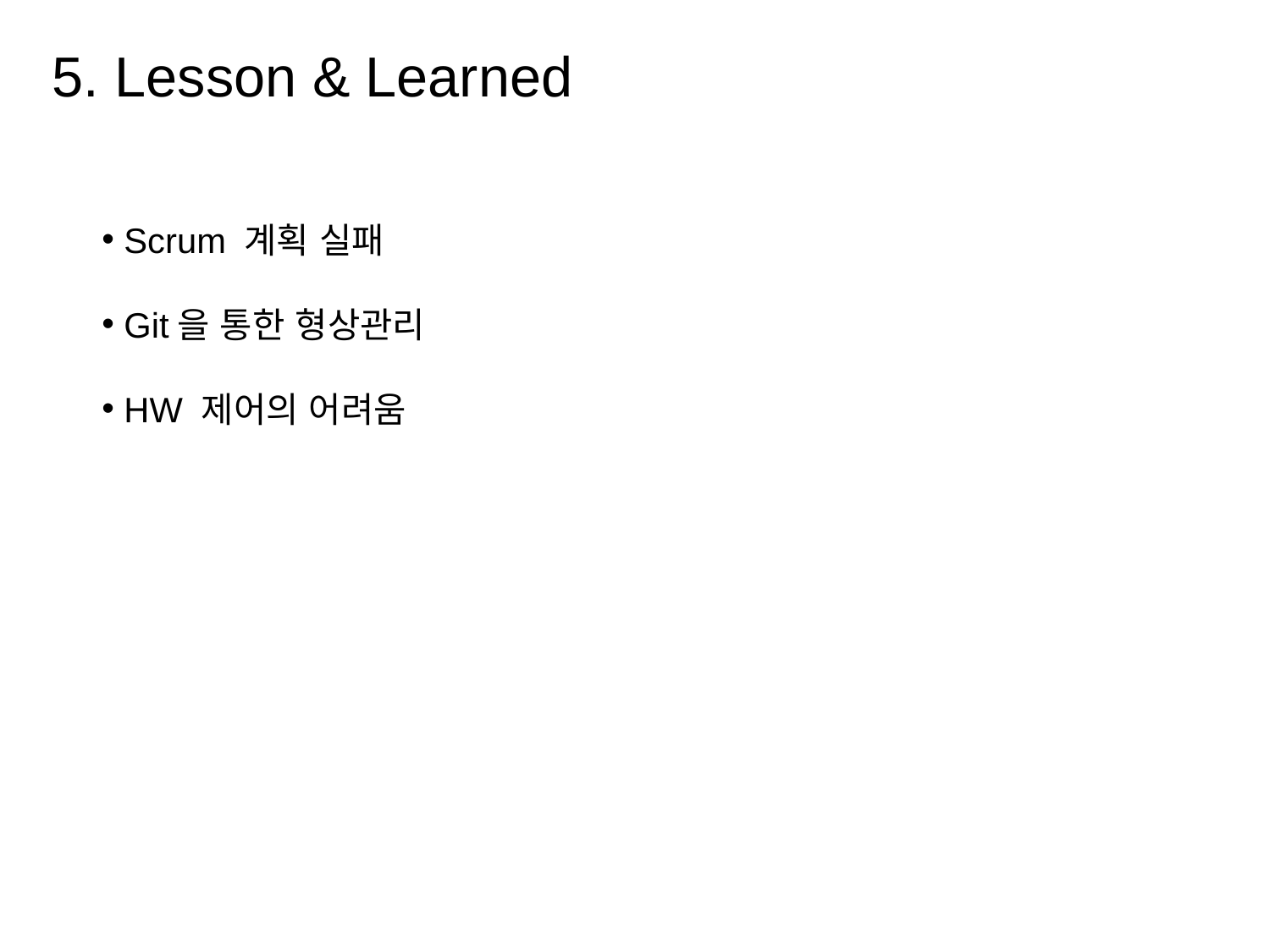

# 5. Lesson & Learned

 Scrum 계획 실패
 Git을 통한 형상관리
 HW 제어의 어려움